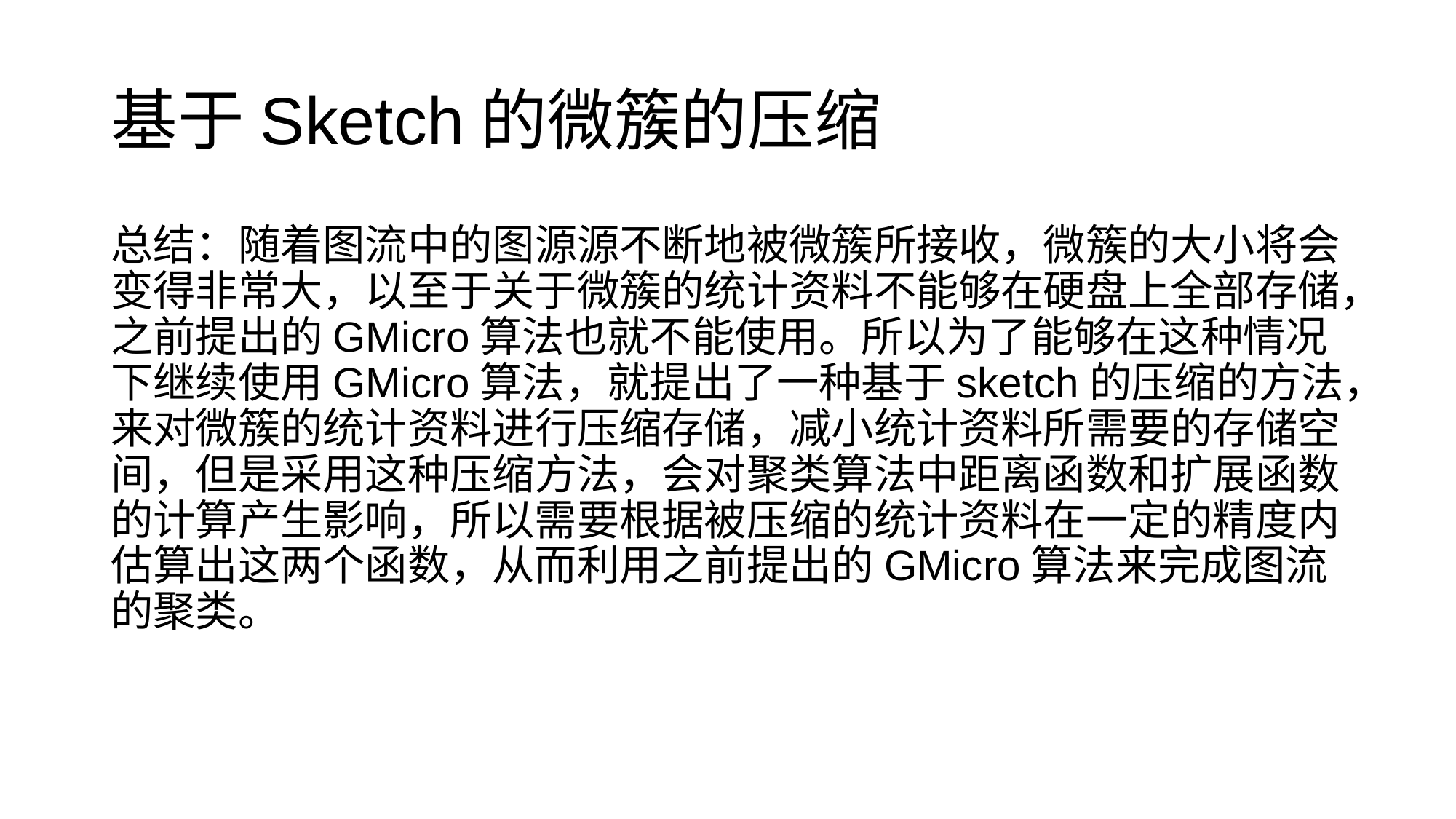

# 基于Sketch的微簇的压缩
总结：随着图流中的图源源不断地被微簇所接收，微簇的大小将会变得非常大，以至于关于微簇的统计资料不能够在硬盘上全部存储，之前提出的GMicro算法也就不能使用。所以为了能够在这种情况下继续使用GMicro算法，就提出了一种基于sketch的压缩的方法，来对微簇的统计资料进行压缩存储，减小统计资料所需要的存储空间，但是采用这种压缩方法，会对聚类算法中距离函数和扩展函数的计算产生影响，所以需要根据被压缩的统计资料在一定的精度内估算出这两个函数，从而利用之前提出的GMicro算法来完成图流的聚类。